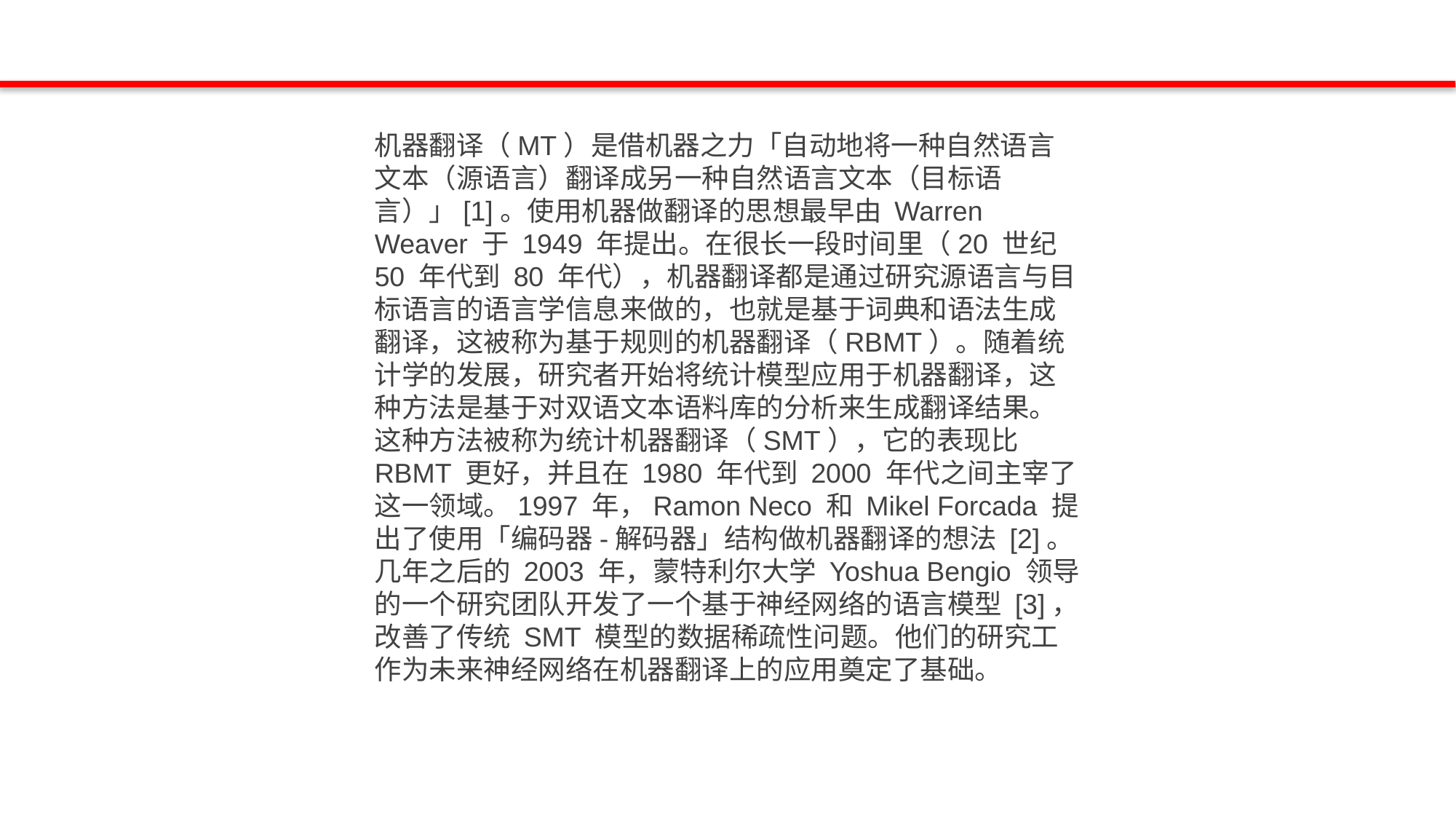

机器翻译（MT）是借机器之力「自动地将一种自然语言文本（源语言）翻译成另一种自然语言文本（目标语言）」[1]。使用机器做翻译的思想最早由 Warren Weaver 于 1949 年提出。在很长一段时间里（20 世纪 50 年代到 80 年代），机器翻译都是通过研究源语言与目标语言的语言学信息来做的，也就是基于词典和语法生成翻译，这被称为基于规则的机器翻译（RBMT）。随着统计学的发展，研究者开始将统计模型应用于机器翻译，这种方法是基于对双语文本语料库的分析来生成翻译结果。这种方法被称为统计机器翻译（SMT），它的表现比 RBMT 更好，并且在 1980 年代到 2000 年代之间主宰了这一领域。1997 年，Ramon Neco 和 Mikel Forcada 提出了使用「编码器-解码器」结构做机器翻译的想法 [2]。几年之后的 2003 年，蒙特利尔大学 Yoshua Bengio 领导的一个研究团队开发了一个基于神经网络的语言模型 [3]，改善了传统 SMT 模型的数据稀疏性问题。他们的研究工作为未来神经网络在机器翻译上的应用奠定了基础。